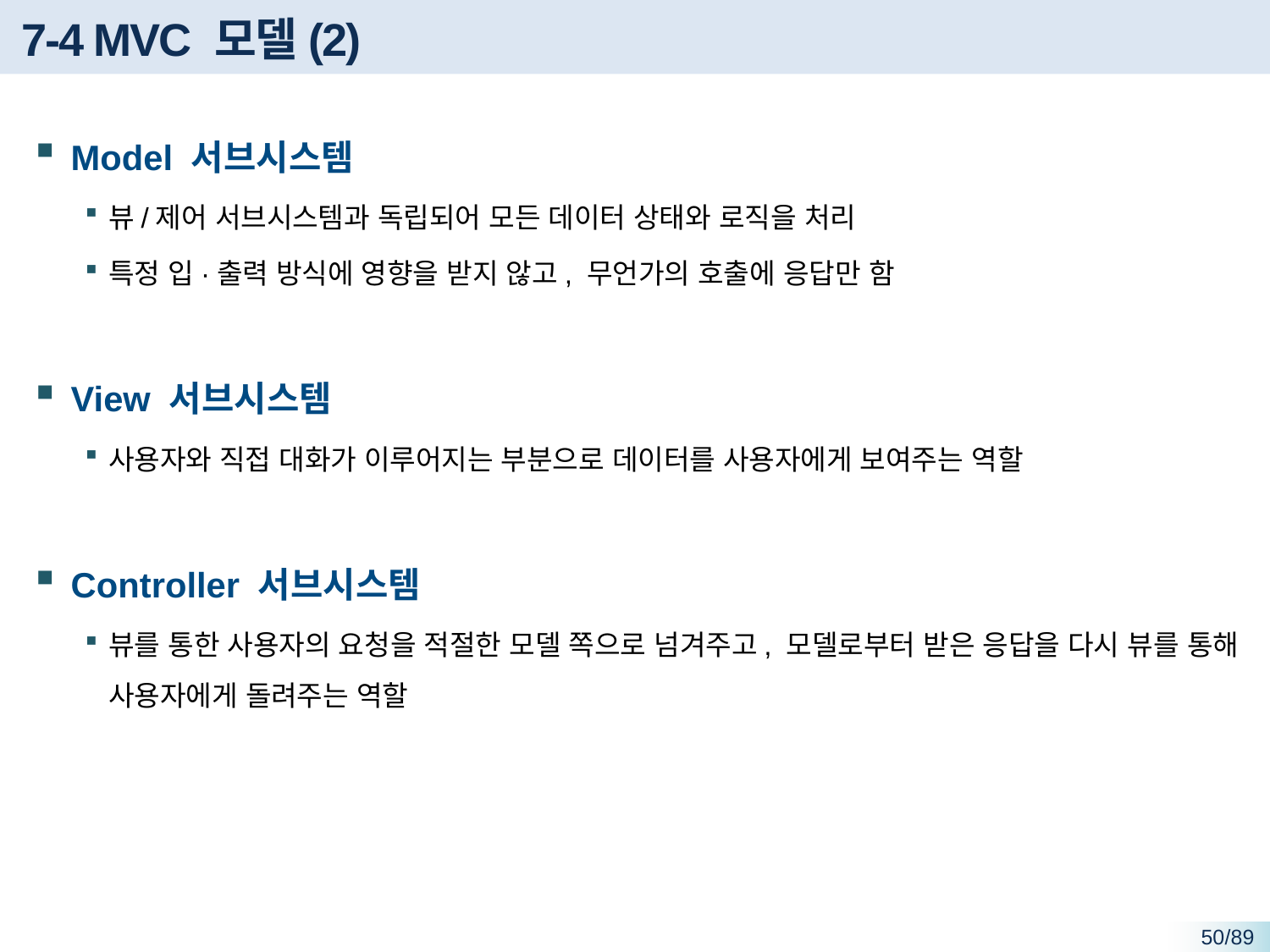

# 7-4 MVC 모델(2)
Model 서브시스템
뷰/제어 서브시스템과 독립되어 모든 데이터 상태와 로직을 처리
특정 입·출력 방식에 영향을 받지 않고, 무언가의 호출에 응답만 함

View 서브시스템
사용자와 직접 대화가 이루어지는 부분으로 데이터를 사용자에게 보여주는 역할

Controller 서브시스템
뷰를 통한 사용자의 요청을 적절한 모델 쪽으로 넘겨주고, 모델로부터 받은 응답을 다시 뷰를 통해 사용자에게 돌려주는 역할